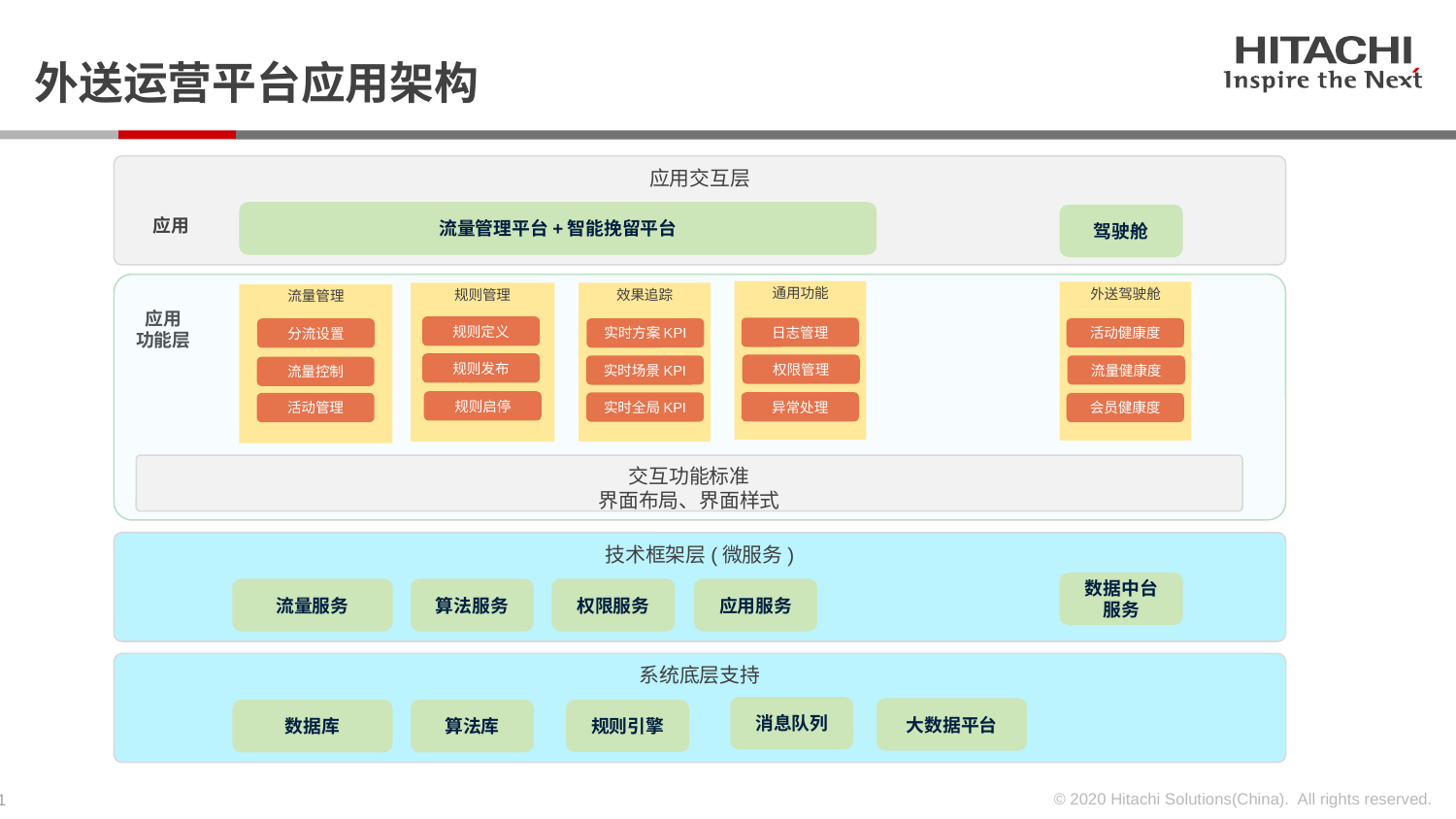

外送运营平台应用架构
应用交互层
流量管理平台+智能挽留平台
驾驶舱
应用

通用功能

外送驾驶舱

规则管理

效果追踪

流量管理

应用
功能层
规则定义
日志管理
活动健康度
实时方案KPI
分流设置
规则发布
权限管理
流量健康度
实时场景KPI
流量控制
规则启停
异常处理
实时全局KPI
活动管理
会员健康度
交互功能标准
界面布局、界面样式
技术框架层(微服务)
数据中台服务
流量服务
算法服务
权限服务
应用服务
系统底层支持
消息队列
大数据平台
数据库
算法库
规则引擎